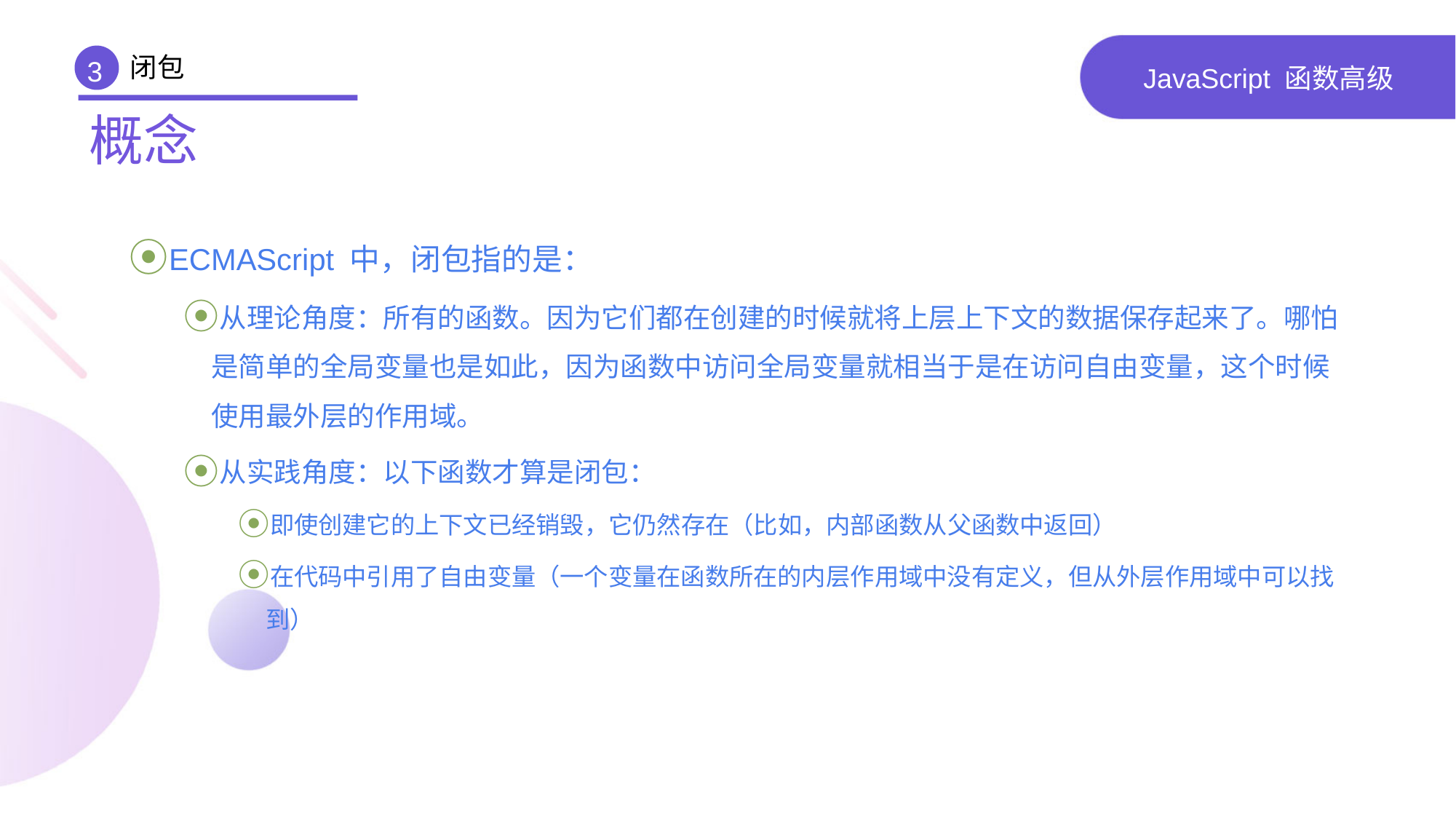

闭包
3
# JavaScript 函数高级
概念
ECMAScript 中，闭包指的是：
从理论角度：所有的函数。因为它们都在创建的时候就将上层上下文的数据保存起来了。哪怕是简单的全局变量也是如此，因为函数中访问全局变量就相当于是在访问自由变量，这个时候使用最外层的作用域。
从实践角度：以下函数才算是闭包：
即使创建它的上下文已经销毁，它仍然存在（比如，内部函数从父函数中返回）
在代码中引用了自由变量（一个变量在函数所在的内层作用域中没有定义，但从外层作用域中可以找到）